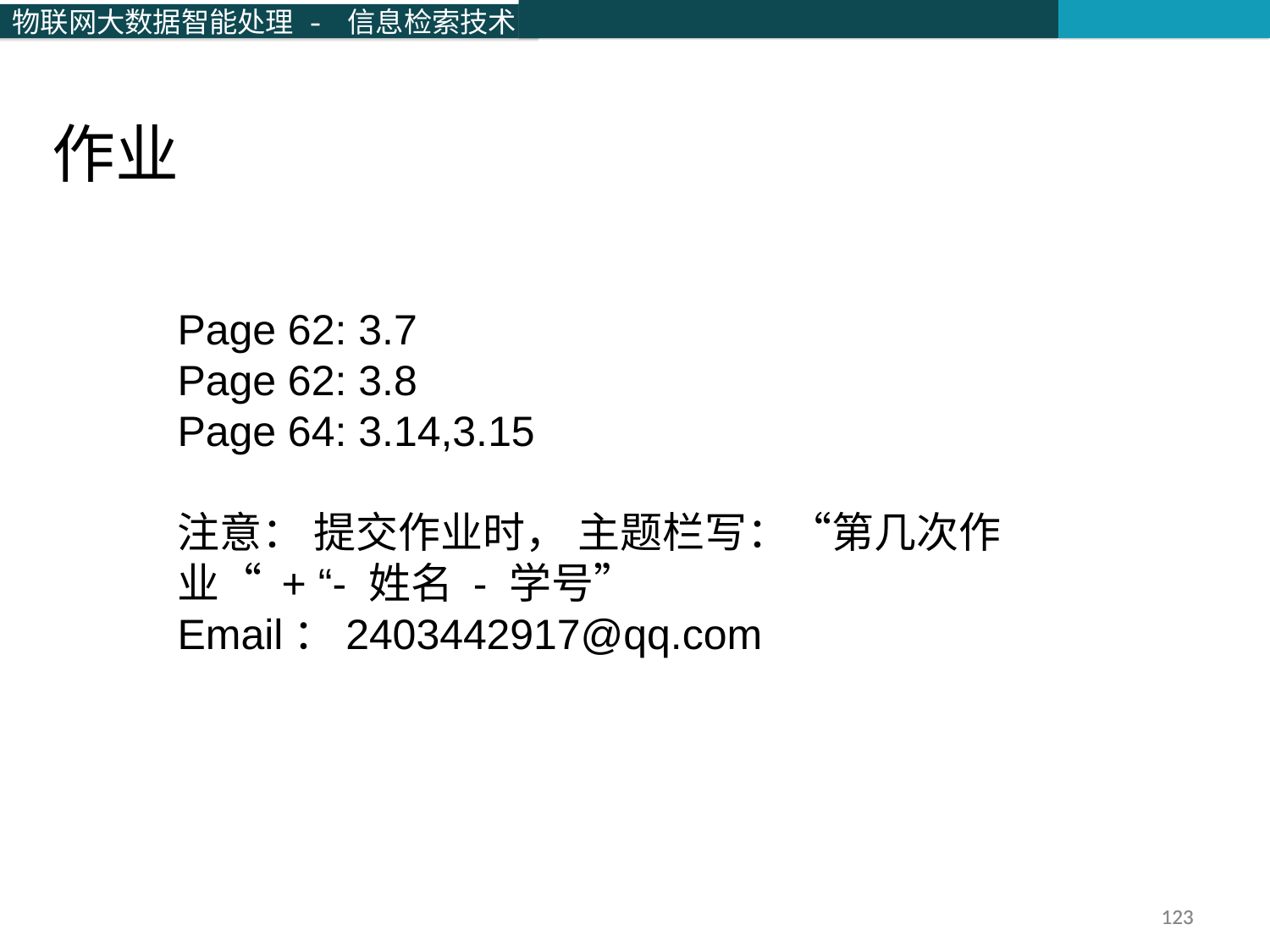

作业
Page 62: 3.7
Page 62: 3.8
Page 64: 3.14,3.15

注意： 提交作业时， 主题栏写：“第几次作业“ + “- 姓名 - 学号”
Email：2403442917@qq.com
123
123